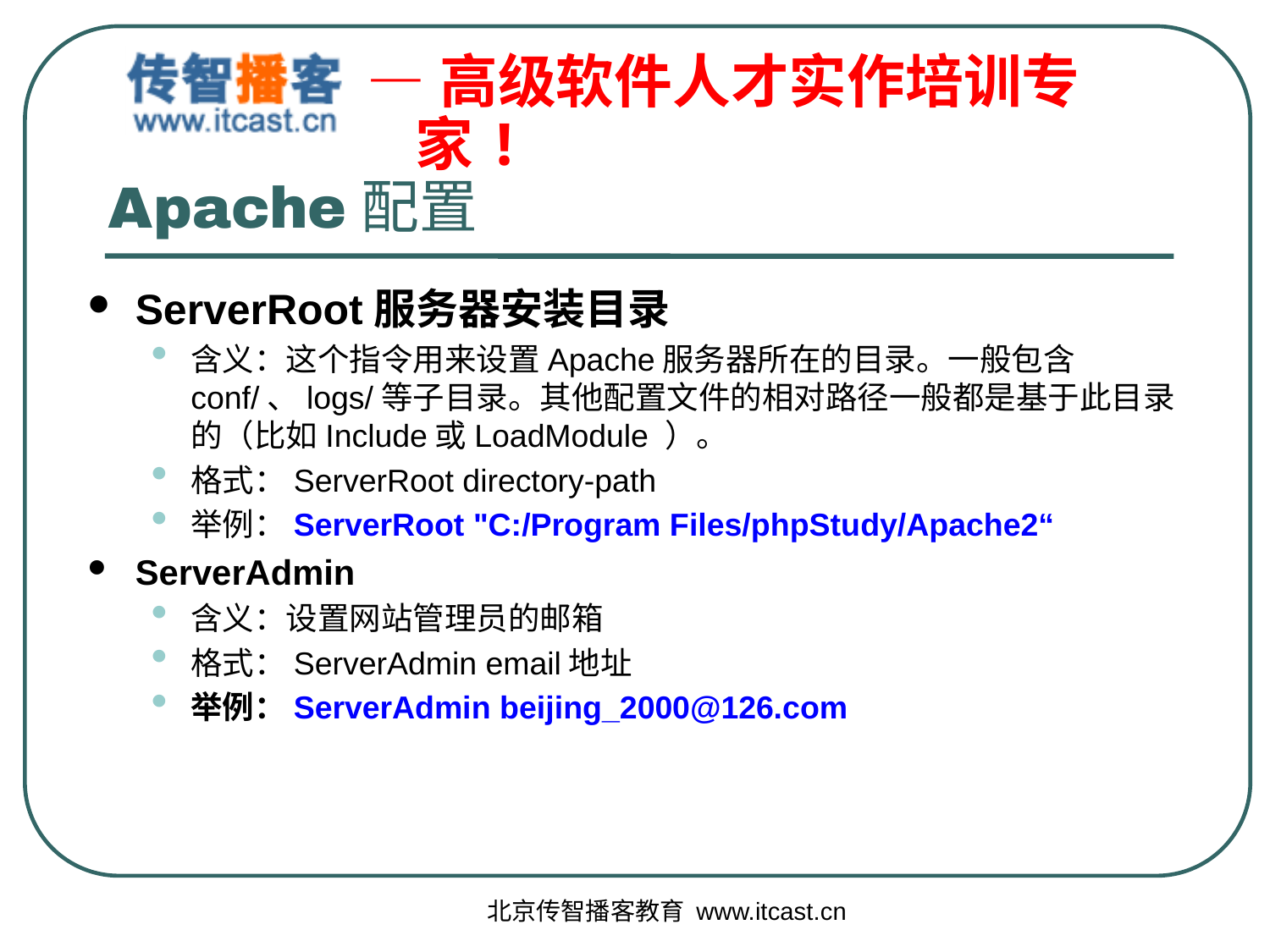

# Apache配置
ServerRoot服务器安装目录
含义：这个指令用来设置Apache服务器所在的目录。一般包含conf/、logs/等子目录。其他配置文件的相对路径一般都是基于此目录的（比如Include或LoadModule ）。
格式：ServerRoot directory-path
举例：ServerRoot "C:/Program Files/phpStudy/Apache2“
ServerAdmin
含义：设置网站管理员的邮箱
格式：ServerAdmin email地址
举例：ServerAdmin beijing_2000@126.com